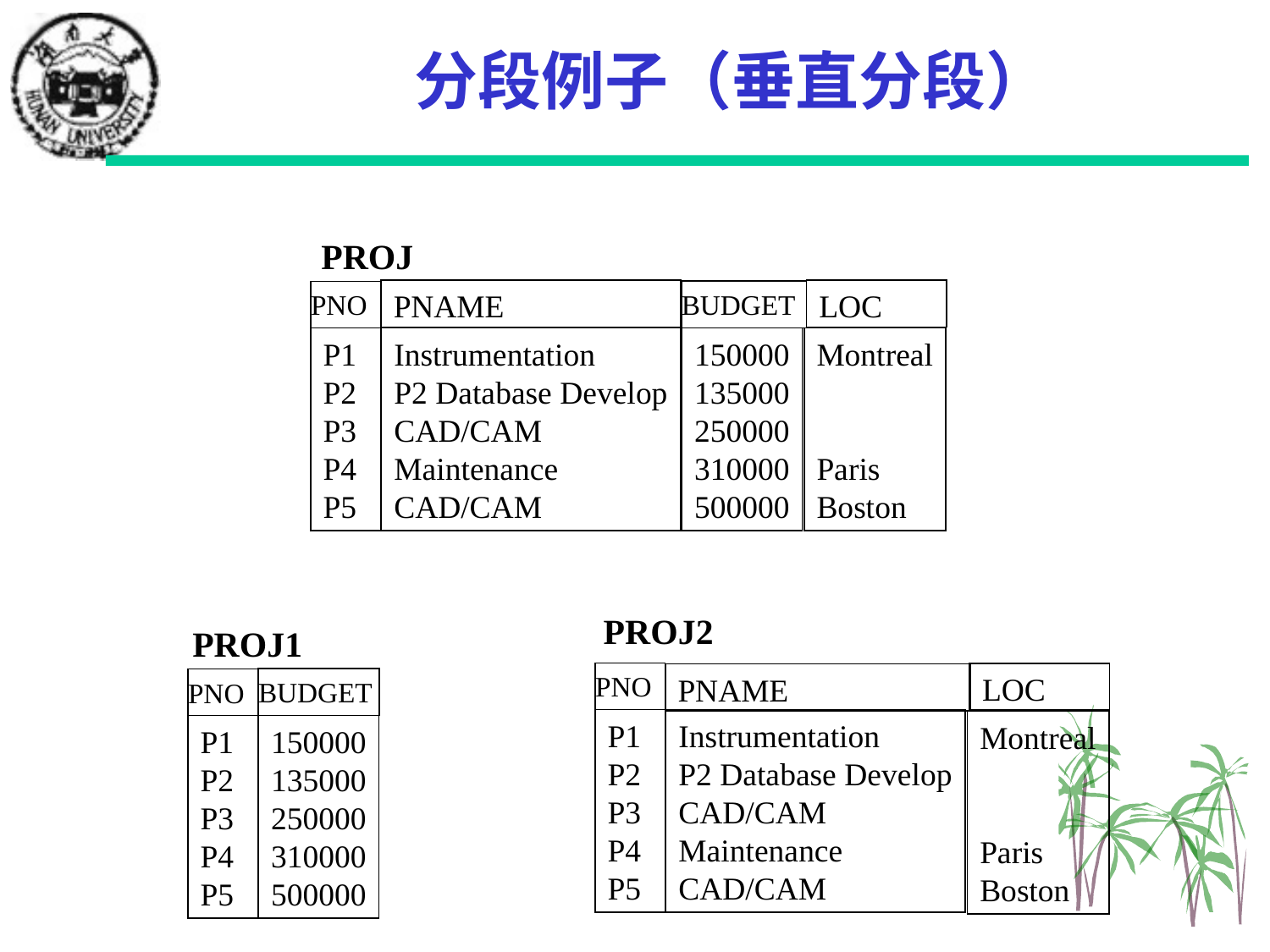

# 分段例子（垂直分段）
PROJ
PNAME
LOC
BUDGET
PNO
P1
P2
P3
P4
P5
Instrumentation
P2 Database Develop
CAD/CAM
Maintenance
CAD/CAM
150000
135000
250000
310000
500000
Montreal

Paris
Boston
PROJ2
PROJ1
PNO
LOC
PNAME
BUDGET
PNO
P1
P2
P3
P4
P5
Instrumentation
P2 Database Develop
CAD/CAM
Maintenance
CAD/CAM
Montreal

Paris
Boston
P1
P2
P3
P4
P5
150000
135000
250000
310000
500000